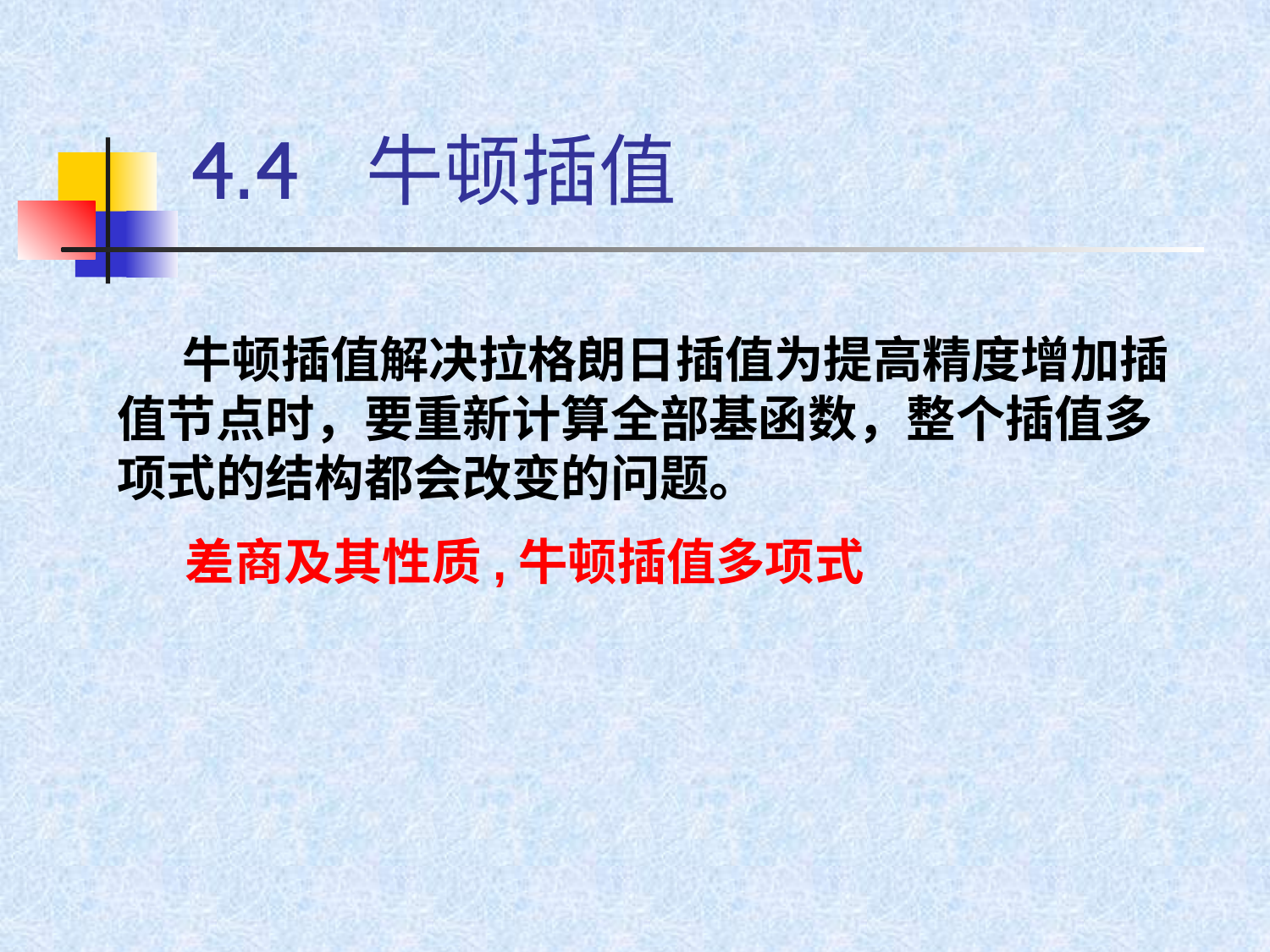

# 4.4  牛顿插值
        牛顿插值解决拉格朗日插值为提高精度增加插值节点时，要重新计算全部基函数，整个插值多项式的结构都会改变的问题。
     差商及其性质,牛顿插值多项式